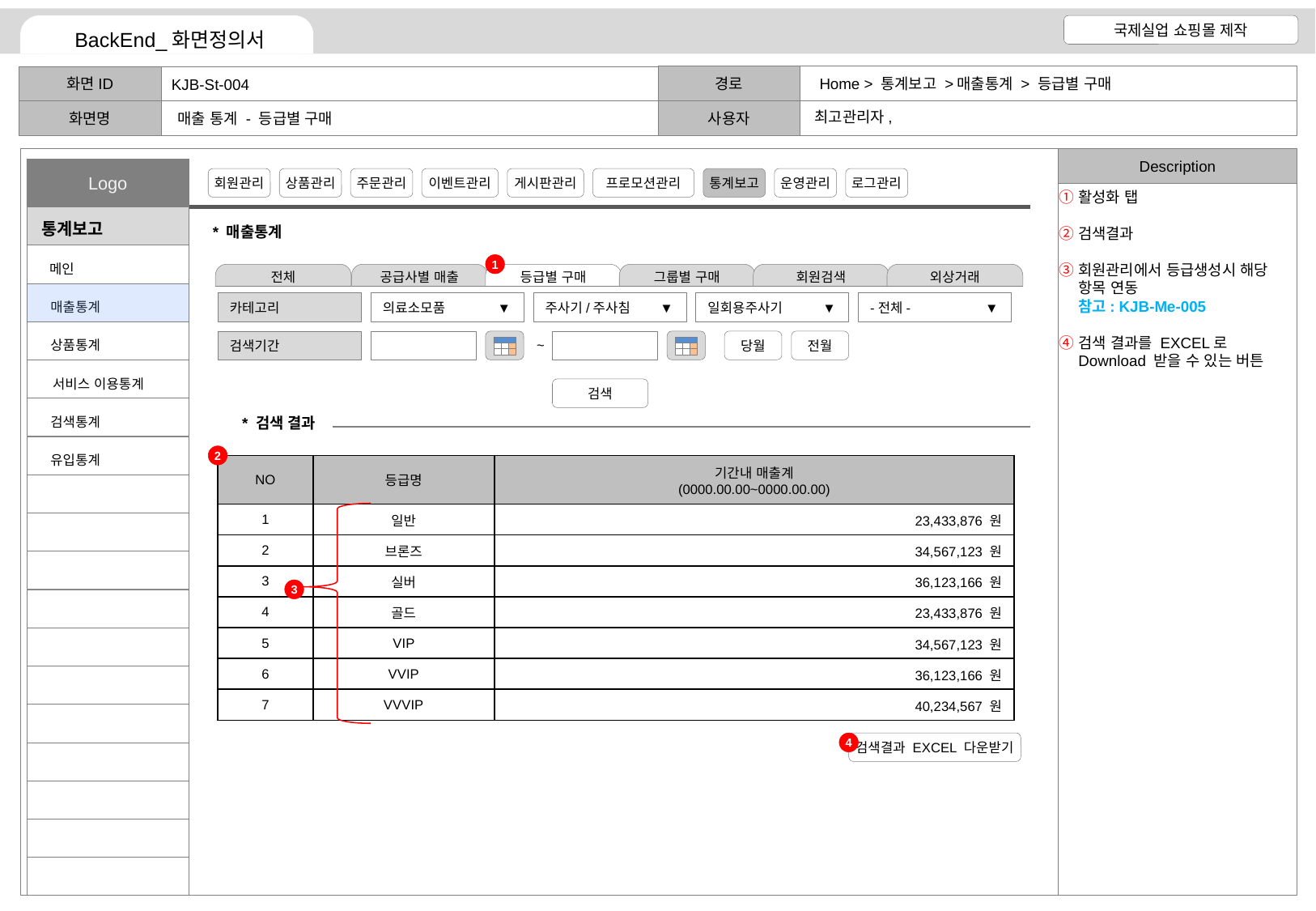

Home > 통계보고 >매출통계 > 등급별 구매
KJB-St-004
최고관리자,
매출 통계 - 등급별 구매
활성화 탭

검색결과

회원관리에서 등급생성시 해당 항목 연동
참고: KJB-Me-005

검색 결과를 EXCEL로 Download 받을 수 있는 버튼

* 매출통계
1
전체
공급사별 매출
등급별 구매
그룹별 구매
회원검색
외상거래

카테고리
의료소모품
▼
주사기/주사침
▼
일회용주사기
▼
-전체-
▼
검색기간

~

당월
전월
검색
* 검색 결과
2
| NO | 등급명 | 기간내 매출계 (0000.00.00~0000.00.00) |
| --- | --- | --- |
| 1 | 일반 | 23,433,876 원 |
| 2 | 브론즈 | 34,567,123 원 |
| 3 | 실버 | 36,123,166 원 |
| 4 | 골드 | 23,433,876 원 |
| 5 | VIP | 34,567,123 원 |
| 6 | VVIP | 36,123,166 원 |
| 7 | VVVIP | 40,234,567 원 |

3
4
검색결과 EXCEL 다운받기